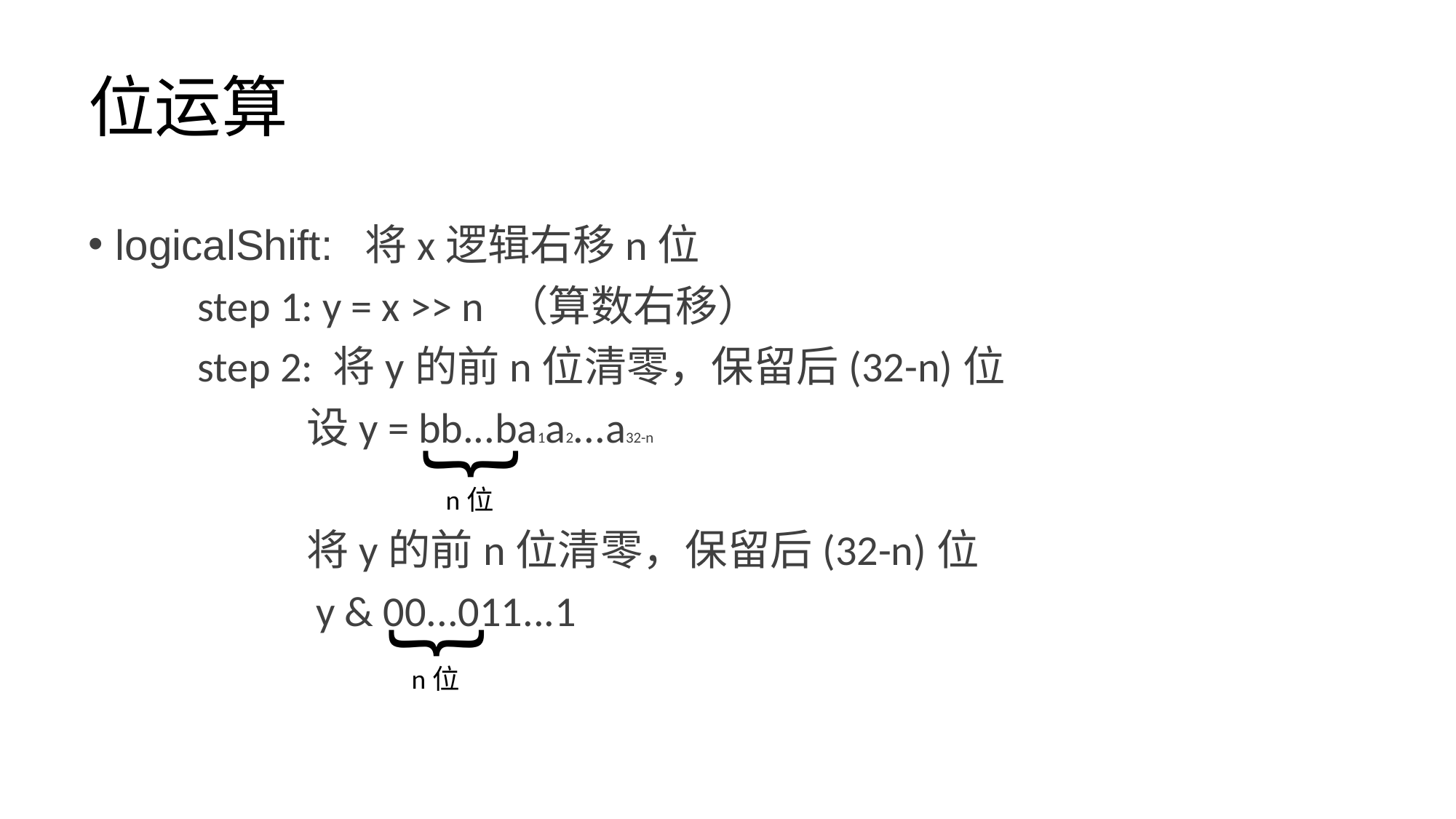

# 位运算
logicalShift:  将x逻辑右移n位
	step 1: y = x >> n （算数右移）
	step 2: 将y的前n位清零，保留后(32-n)位
		设y = bb...ba1a2...a32-n

		将y的前n位清零，保留后(32-n)位
		 y & 00...011...1

｛
n位
｛
n位